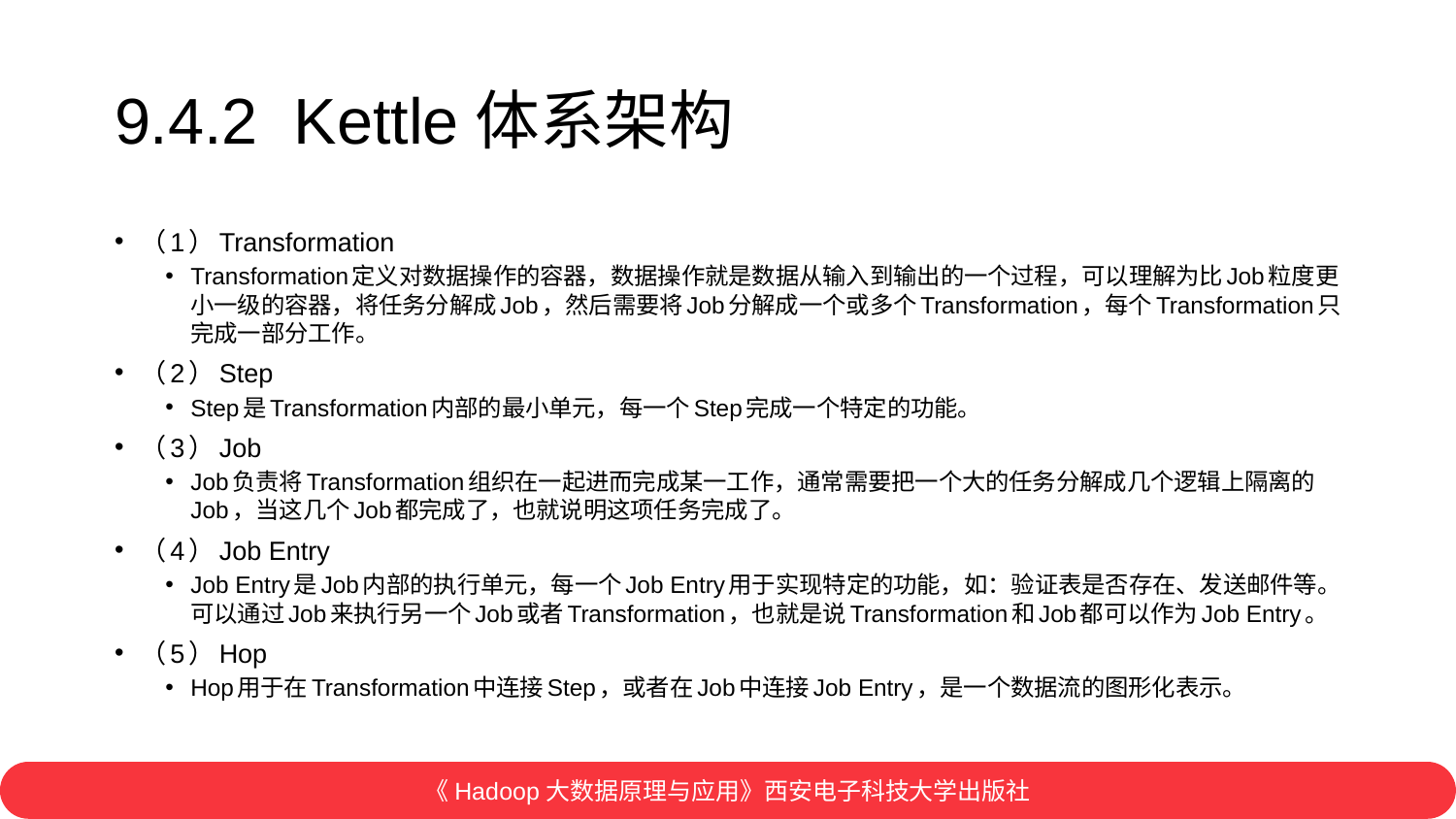

# 9.4.2  Kettle体系架构
（1）Transformation
Transformation定义对数据操作的容器，数据操作就是数据从输入到输出的一个过程，可以理解为比Job粒度更小一级的容器，将任务分解成Job，然后需要将Job分解成一个或多个Transformation，每个Transformation只完成一部分工作。
（2）Step
Step是Transformation内部的最小单元，每一个Step完成一个特定的功能。
（3）Job
Job负责将Transformation组织在一起进而完成某一工作，通常需要把一个大的任务分解成几个逻辑上隔离的Job，当这几个Job都完成了，也就说明这项任务完成了。
（4）Job Entry
Job Entry是Job内部的执行单元，每一个Job Entry用于实现特定的功能，如：验证表是否存在、发送邮件等。可以通过Job来执行另一个Job或者Transformation，也就是说Transformation和Job都可以作为Job Entry。
（5）Hop
Hop用于在Transformation中连接Step，或者在Job中连接Job Entry，是一个数据流的图形化表示。